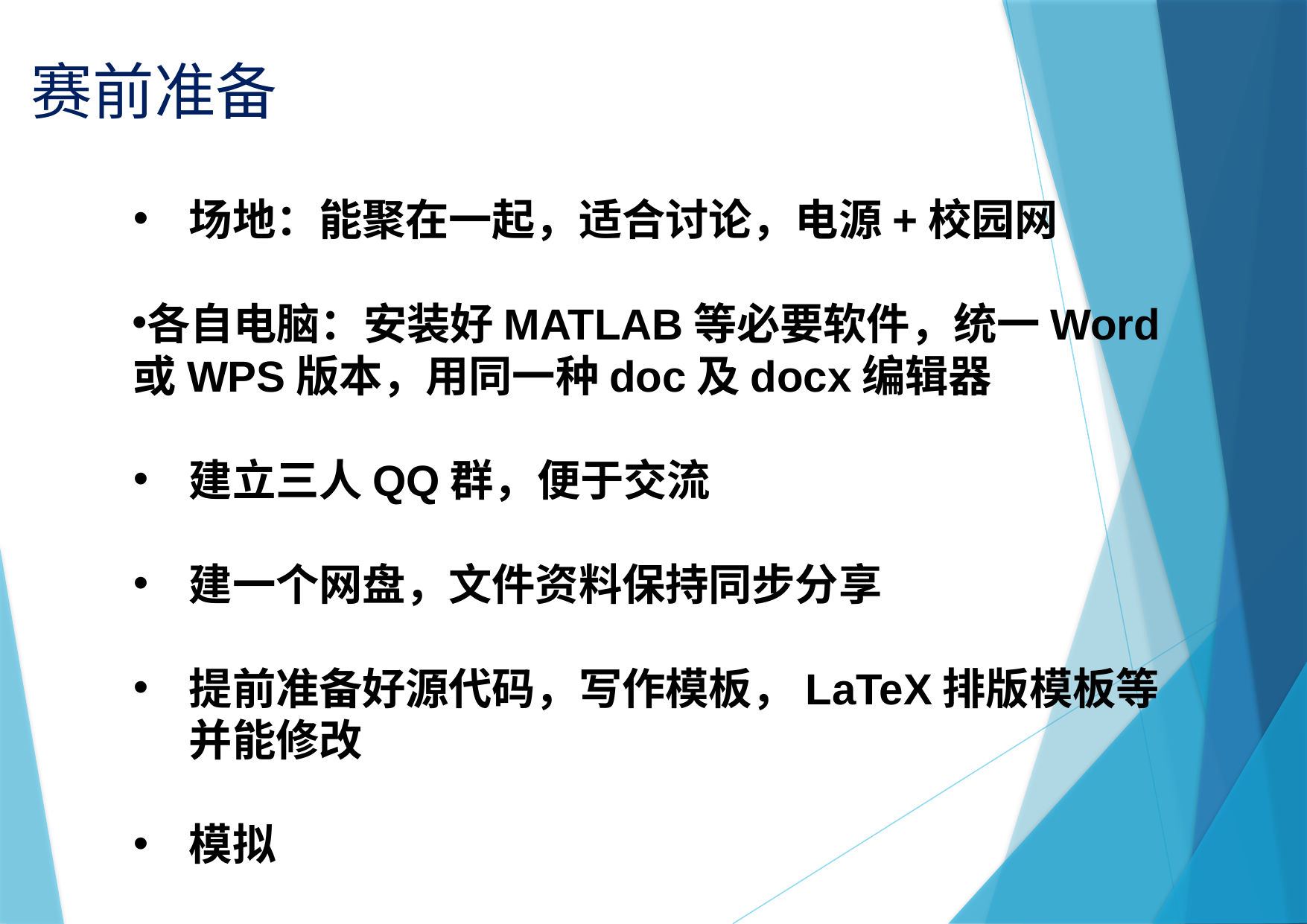

# 赛前准备
场地：能聚在一起，适合讨论，电源+校园网

各自电脑：安装好MATLAB等必要软件，统一Word或WPS版本，用同一种doc及docx编辑器

建立三人QQ群，便于交流

建一个网盘，文件资料保持同步分享

提前准备好源代码，写作模板，LaTeX排版模板等并能修改

模拟